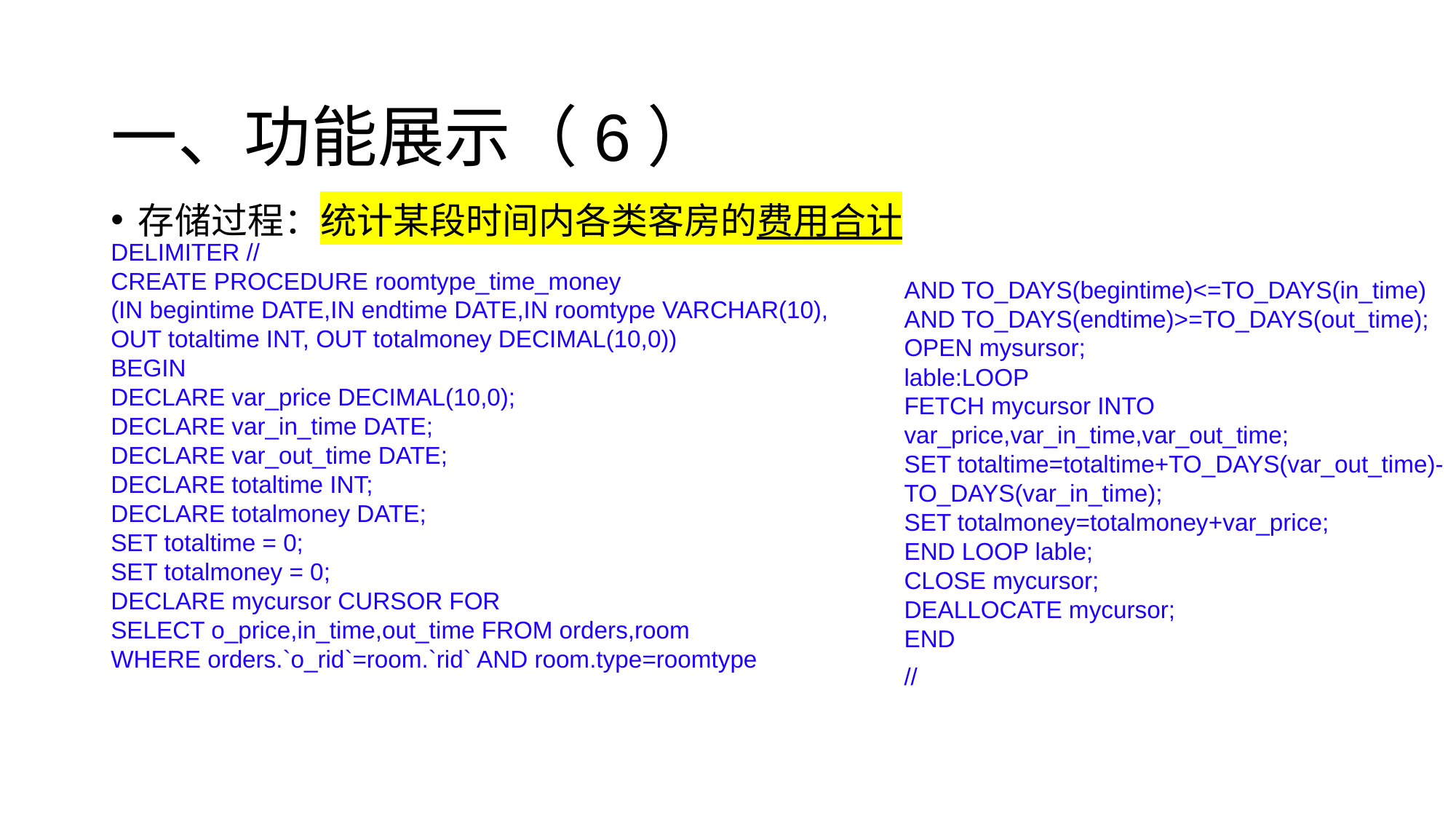

# 一、功能展示（6）
存储过程：统计某段时间内各类客房的费用合计

DELIMITER //
CREATE PROCEDURE roomtype_time_money
(IN begintime DATE,IN endtime DATE,IN roomtype VARCHAR(10),
OUT totaltime INT, OUT totalmoney DECIMAL(10,0))
BEGIN
DECLARE var_price DECIMAL(10,0);
DECLARE var_in_time DATE;
DECLARE var_out_time DATE;
DECLARE totaltime INT;
DECLARE totalmoney DATE;
SET totaltime = 0;
SET totalmoney = 0;
DECLARE mycursor CURSOR FOR
SELECT o_price,in_time,out_time FROM orders,room
WHERE orders.`o_rid`=room.`rid` AND room.type=roomtype

AND TO_DAYS(begintime)<=TO_DAYS(in_time)
AND TO_DAYS(endtime)>=TO_DAYS(out_time);
OPEN mysursor;
lable:LOOP
FETCH mycursor INTO var_price,var_in_time,var_out_time;
SET totaltime=totaltime+TO_DAYS(var_out_time)-TO_DAYS(var_in_time);
SET totalmoney=totalmoney+var_price;
END LOOP lable;
CLOSE mycursor;
DEALLOCATE mycursor;
END
//